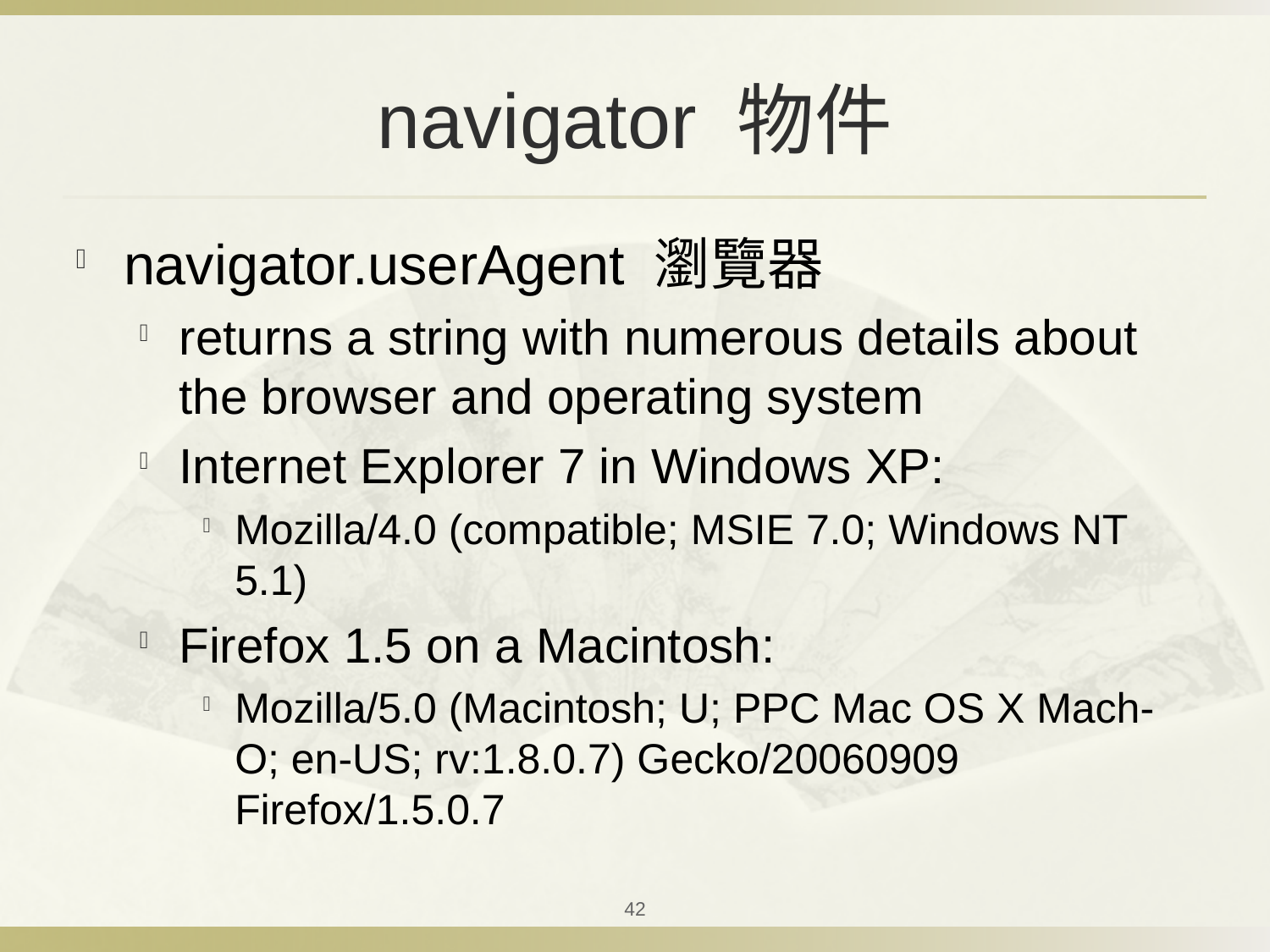

# navigator 物件
navigator.userAgent 瀏覽器
returns a string with numerous details about the browser and operating system
Internet Explorer 7 in Windows XP:
Mozilla/4.0 (compatible; MSIE 7.0; Windows NT 5.1)
Firefox 1.5 on a Macintosh:
Mozilla/5.0 (Macintosh; U; PPC Mac OS X Mach-O; en-US; rv:1.8.0.7) Gecko/20060909 Firefox/1.5.0.7
42